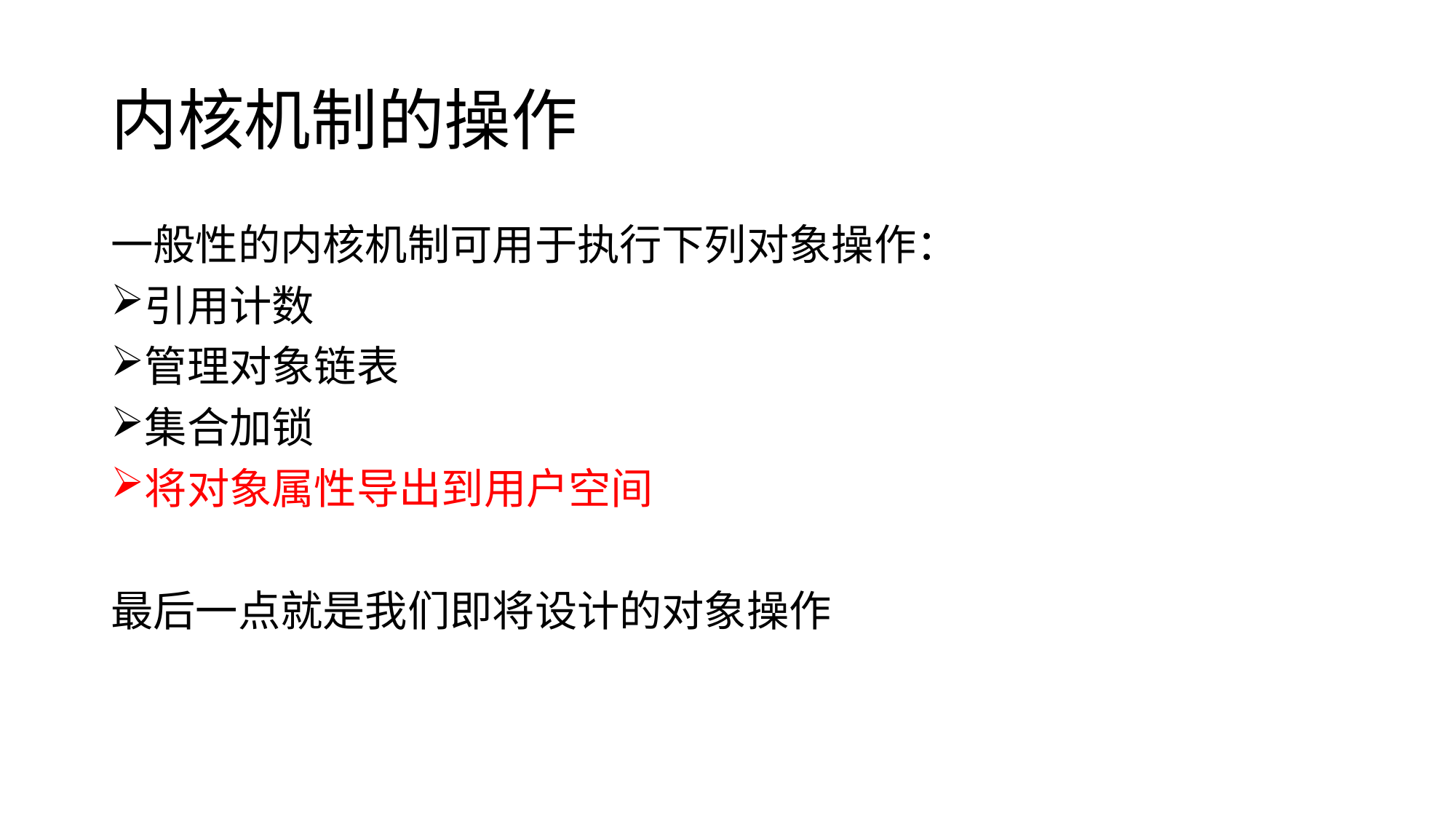

# 内核机制的操作
一般性的内核机制可用于执行下列对象操作：
引用计数
管理对象链表
集合加锁
将对象属性导出到用户空间

最后一点就是我们即将设计的对象操作